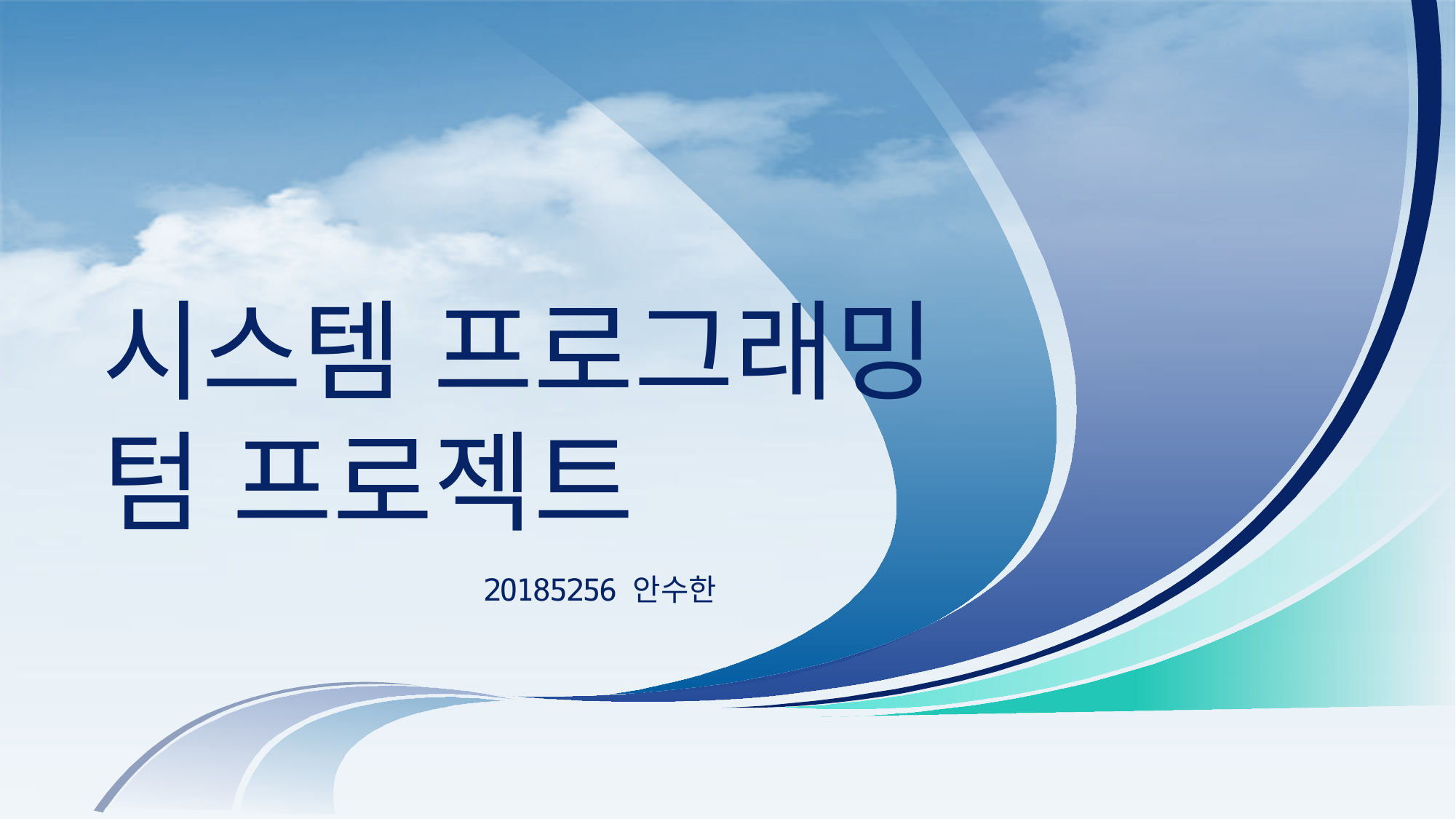

# 시스템 프로그래밍 텀 프로젝트
20185256 안수한